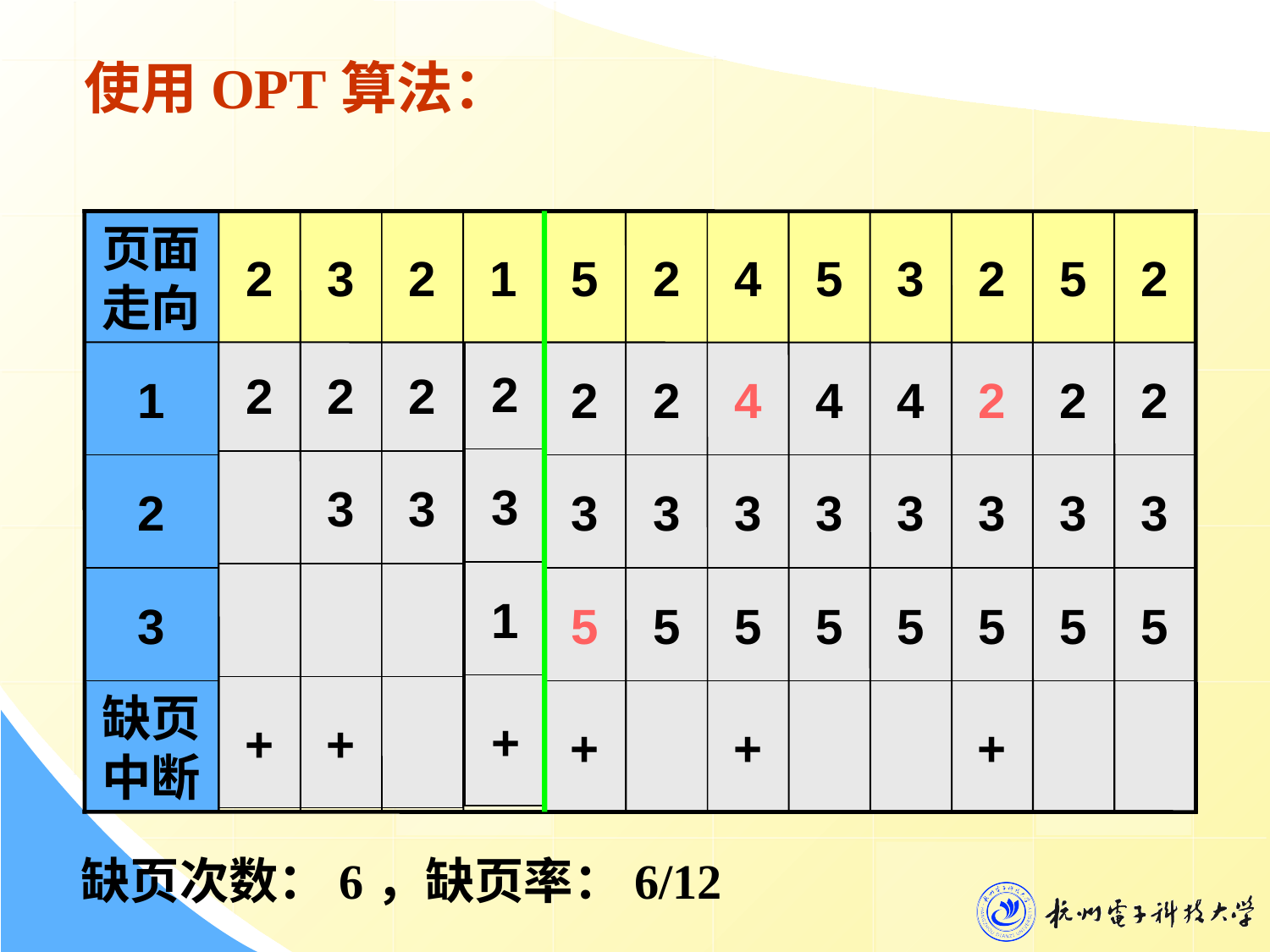

使用OPT算法：
页面走向

2

3

2

1

5

2

4

5

3

2

5

2

2
3
1
+
2

+
2
3

+
2
3

1

2
3
5
+
2
3
5

4
3
5
+
4
3
5

4
3
5

2
3
5
+
2
3
5

2
3
5

2
3
缺页中断

缺页次数：6，缺页率：6/12